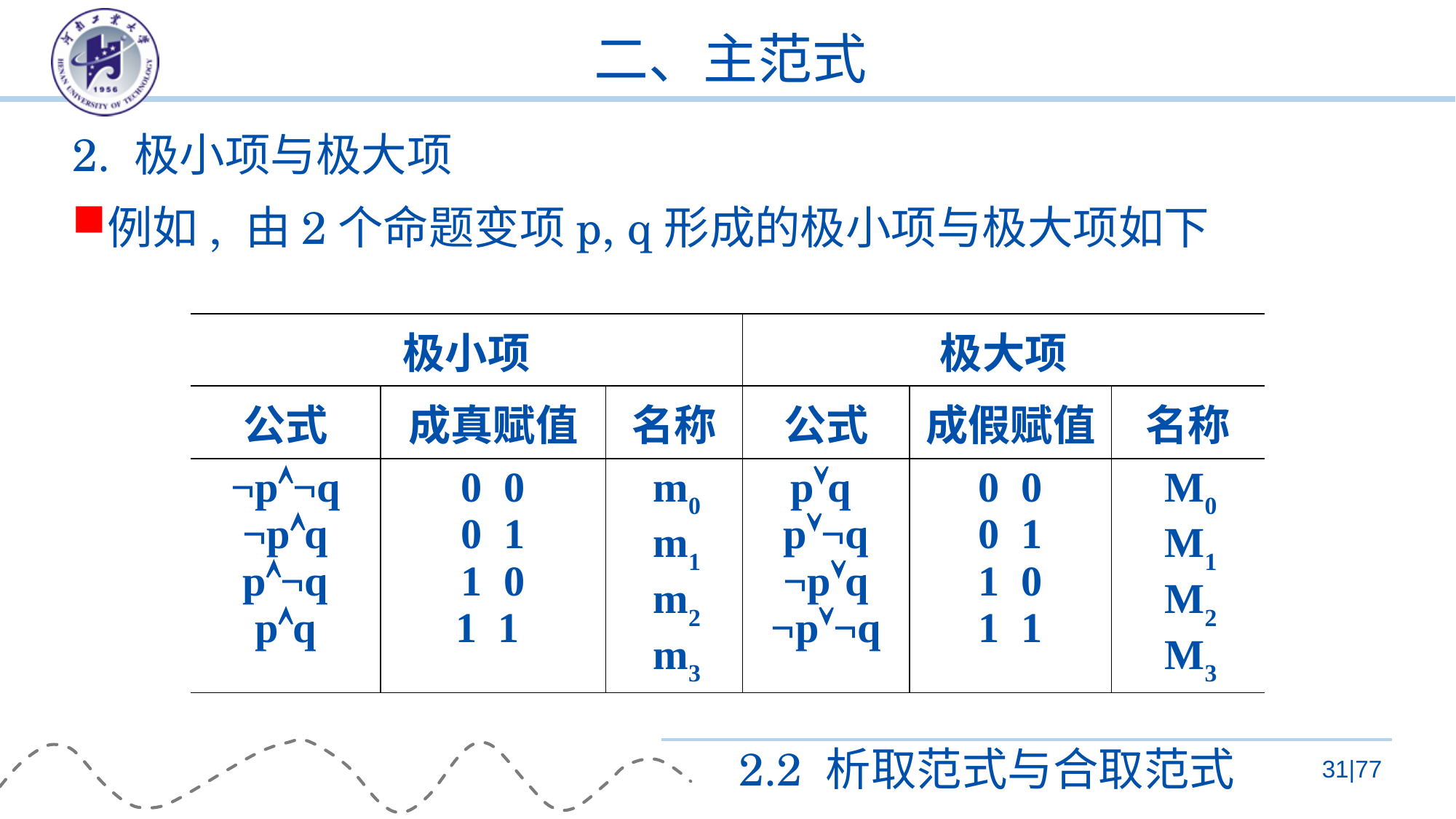

# 二、主范式
2. 极小项与极大项
例如, 由2个命题变项p, q形成的极小项与极大项如下
| 极小项 |  |  | 极大项 |  |  |
| --- | --- | --- | --- | --- | --- |
| 公式 | 成真赋值 | 名称 | 公式 | 成假赋值 | 名称 |
| ¬p∧¬q ¬p∧q p∧¬q p∧q | 0 0 0 1 1 0 1 1 | m0 m1 m2 m3 | p∨q p∨¬q ¬p∨q ¬p∨¬q | 0 0 0 1 1 0 1 1 | M0 M1 M2 M3 |
2.2 析取范式与合取范式
31|77